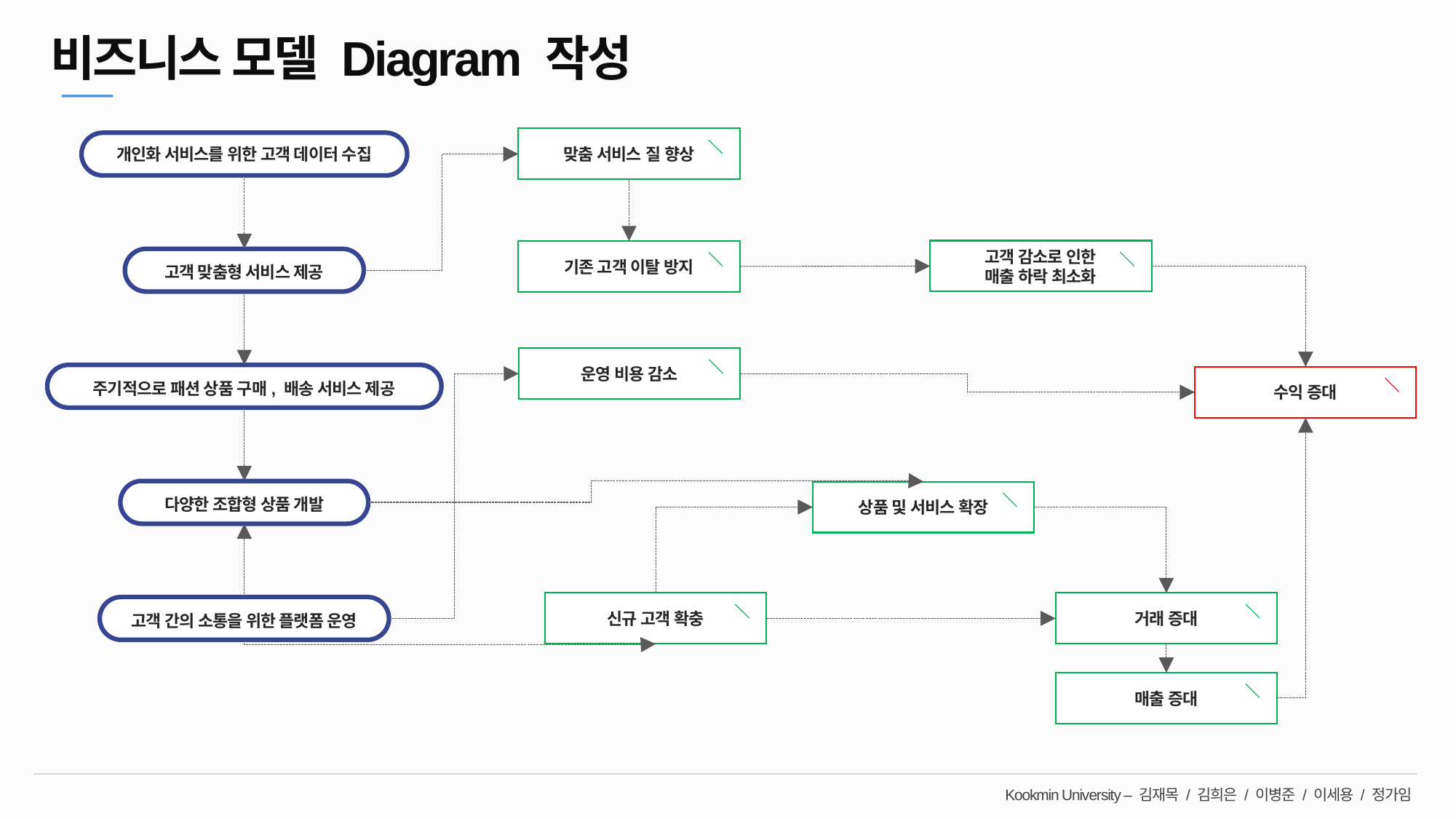

비즈니스 모델 Diagram 작성

맞춤 서비스 질 향상
개인화 서비스를 위한 고객 데이터 수집
고객 감소로 인한
매출 하락 최소화
기존 고객 이탈 방지
고객 맞춤형 서비스 제공
운영 비용 감소
주기적으로 패션 상품 구매, 배송 서비스 제공
수익 증대
다양한 조합형 상품 개발
상품 및 서비스 확장
신규 고객 확충
거래 증대
고객 간의 소통을 위한 플랫폼 운영
매출 증대